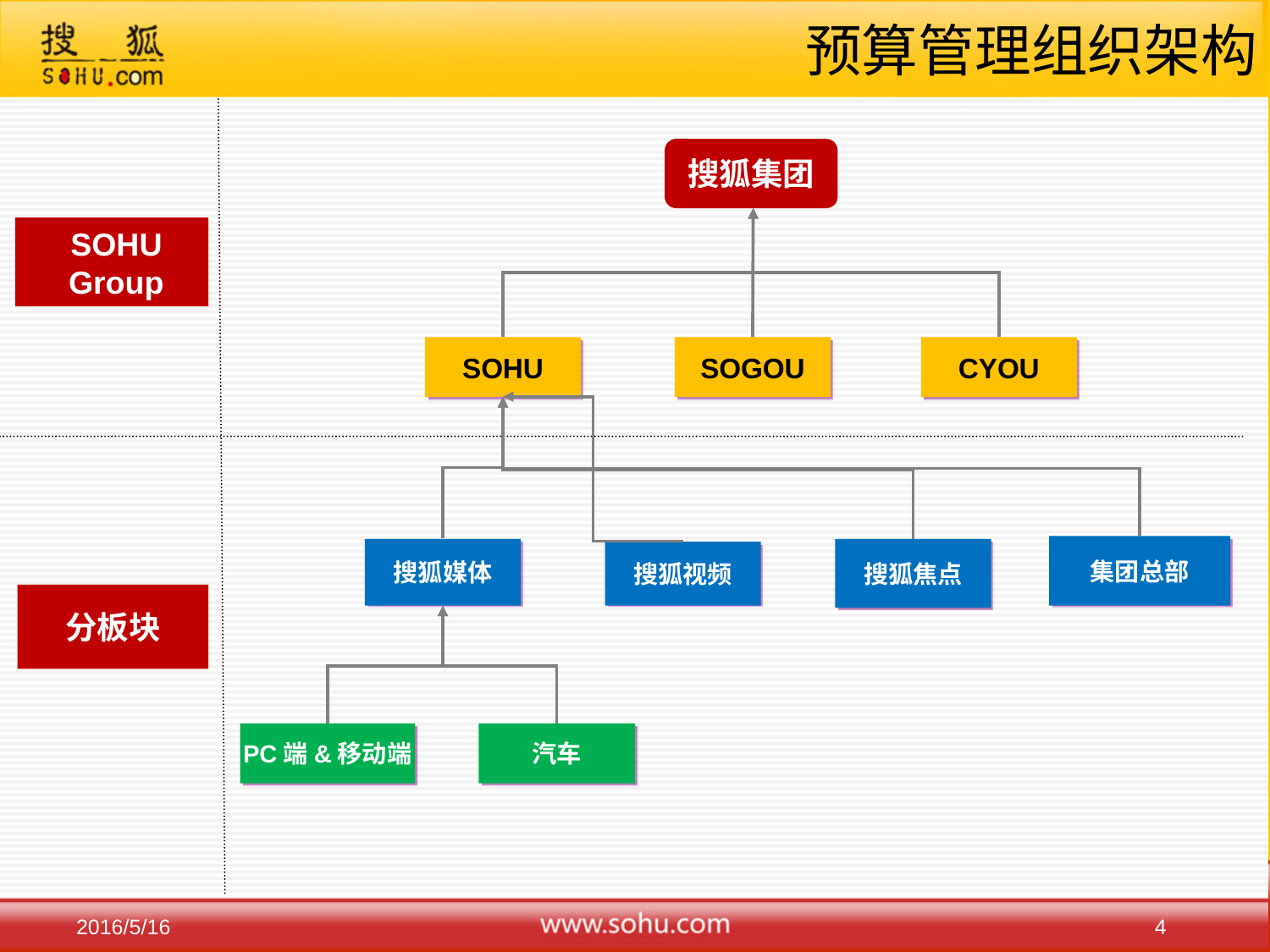

# 预算管理组织架构

搜狐集团
 SOHU
 Group
SOHU
SOGOU
CYOU

集团总部
搜狐媒体
搜狐焦点
搜狐视频

分板块

PC端&移动端
汽车
4